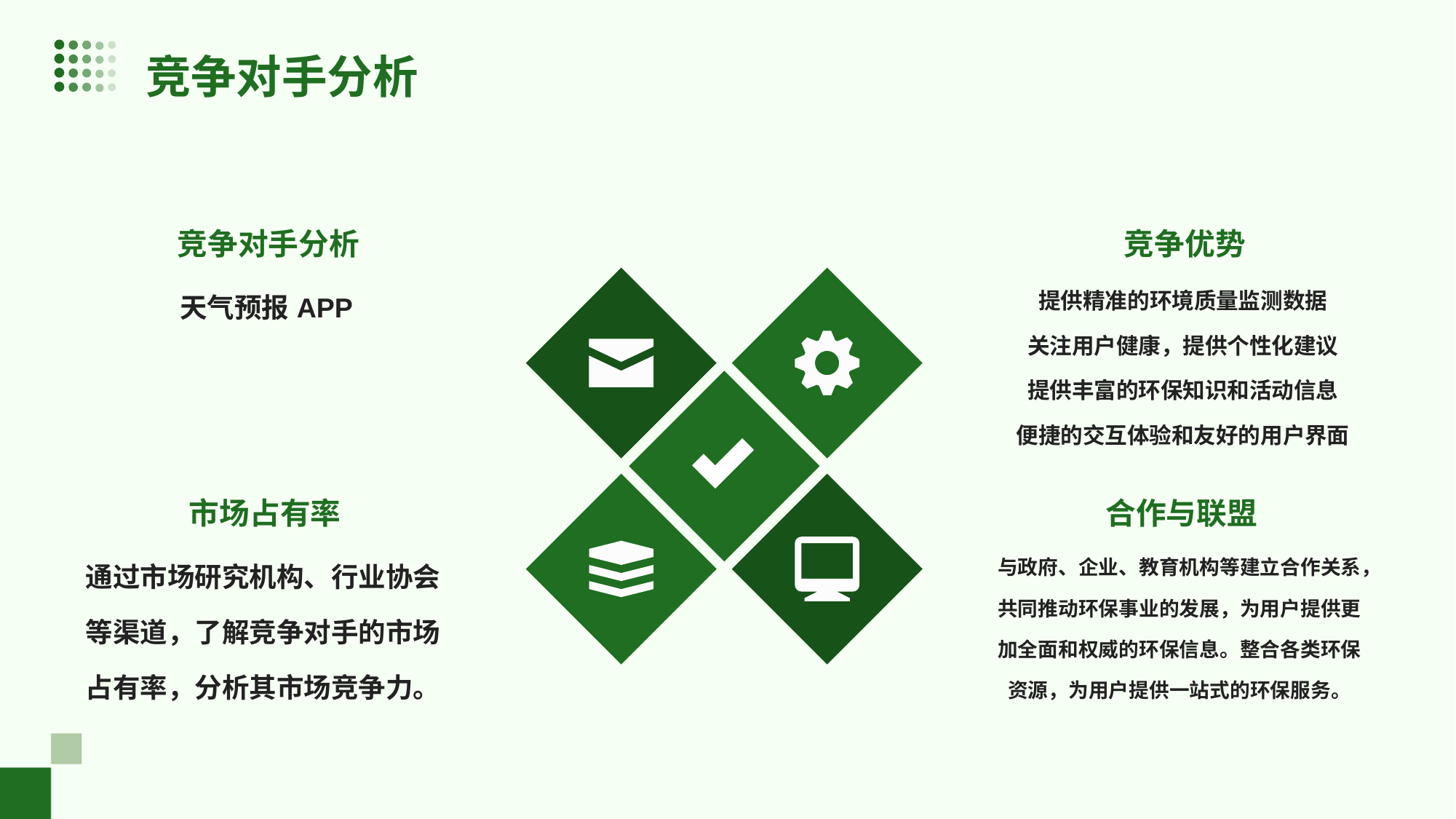

竞争对手分析

竞争对手分析
竞争优势
天气预报APP
提供精准的环境质量监测数据
关注用户健康，提供个性化建议
提供丰富的环保知识和活动信息
便捷的交互体验和友好的用户界面

市场占有率

合作与联盟
通过市场研究机构、行业协会等渠道，了解竞争对手的市场占有率，分析其市场竞争力。
与政府、企业、教育机构等建立合作关系，共同推动环保事业的发展，为用户提供更加全面和权威的环保信息。整合各类环保资源，为用户提供一站式的环保服务。